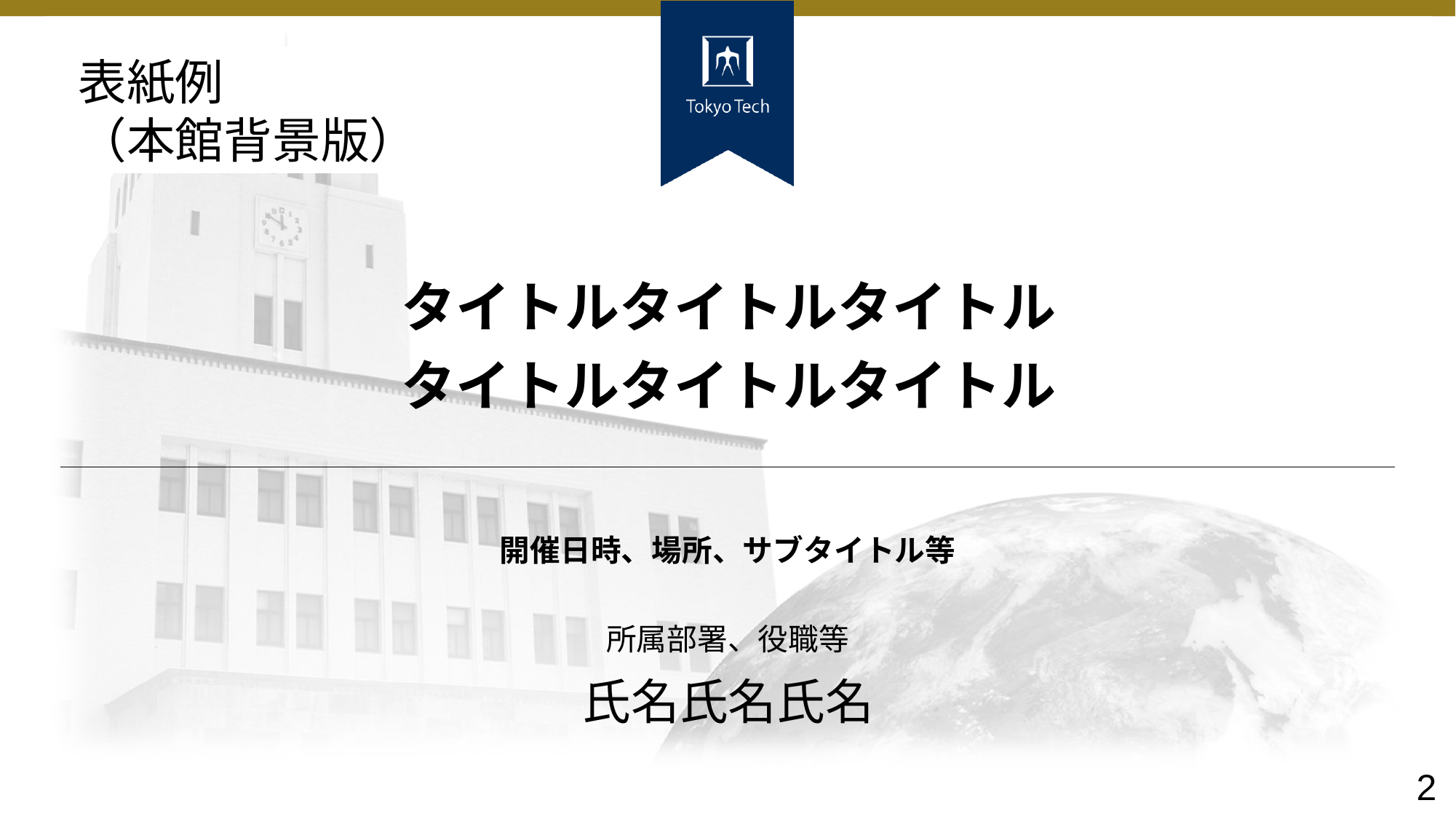

表紙例
（本館背景版）
タイトルタイトルタイトル
タイトルタイトルタイトル
開催日時、場所、サブタイトル等
所属部署、役職等
氏名氏名氏名